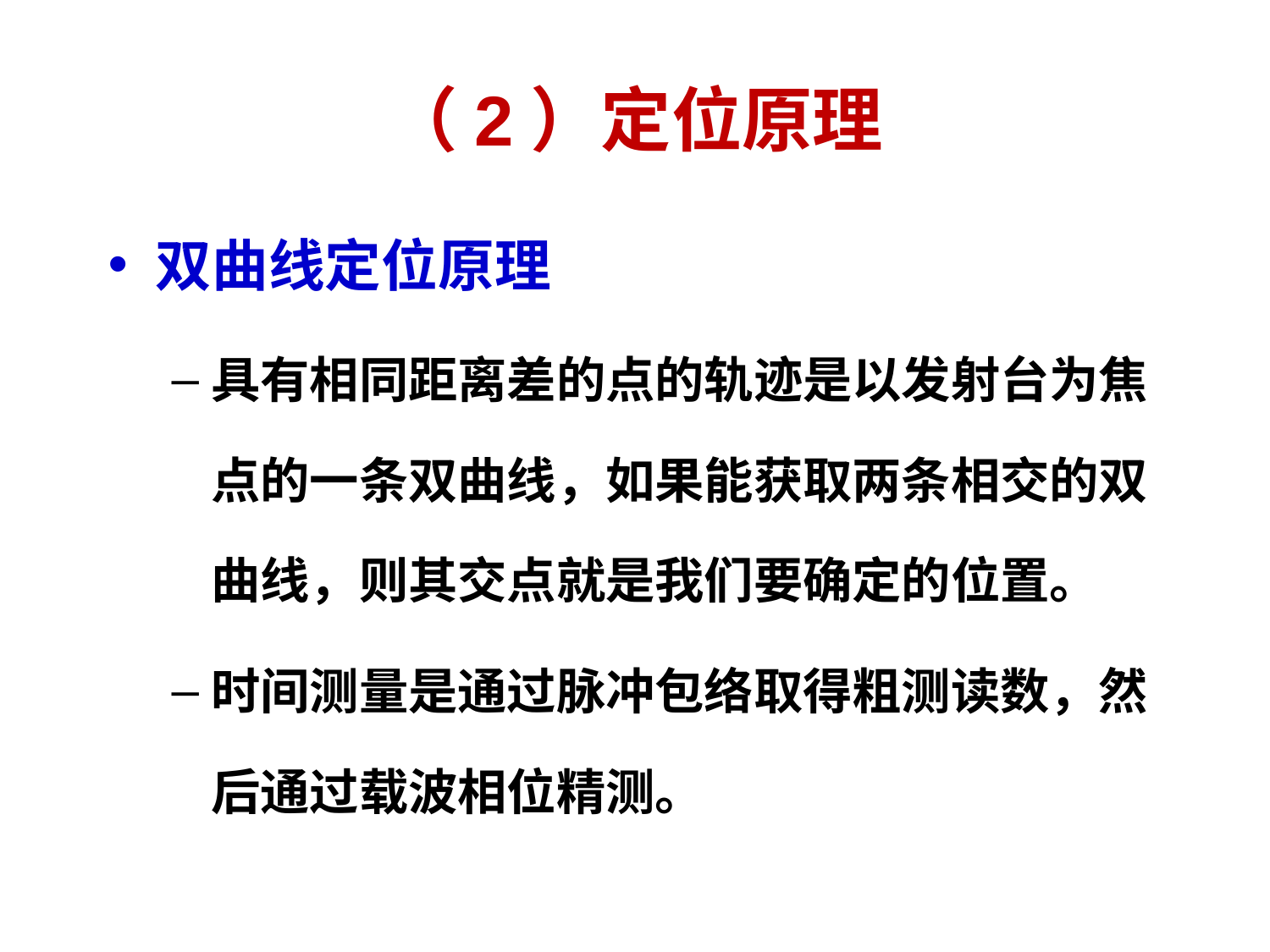

# （2）定位原理
双曲线定位原理
具有相同距离差的点的轨迹是以发射台为焦点的一条双曲线，如果能获取两条相交的双曲线，则其交点就是我们要确定的位置。
时间测量是通过脉冲包络取得粗测读数，然后通过载波相位精测。